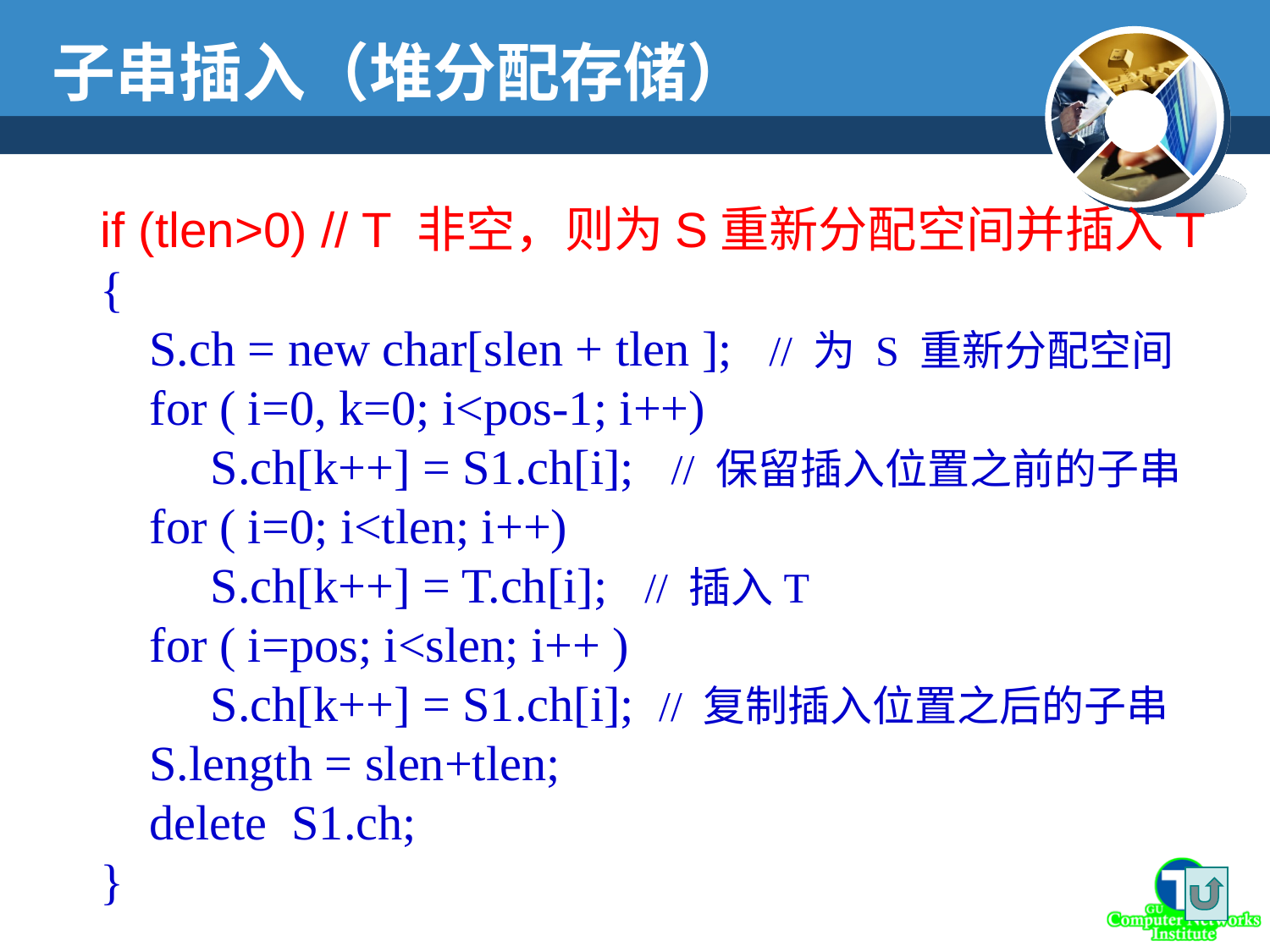

子串插入（堆分配存储）
if (tlen>0) // T 非空，则为S重新分配空间并插入T
{
    S.ch = new char[slen + tlen ];   // 为 S 重新分配空间
    for ( i=0, k=0; i<pos-1; i++)
         S.ch[k++] = S1.ch[i];   // 保留插入位置之前的子串
    for ( i=0; i<tlen; i++)
         S.ch[k++] = T.ch[i];   // 插入T
    for ( i=pos; i<slen; i++ )
         S.ch[k++] = S1.ch[i];  // 复制插入位置之后的子串
    S.length = slen+tlen;
    delete  S1.ch;
}